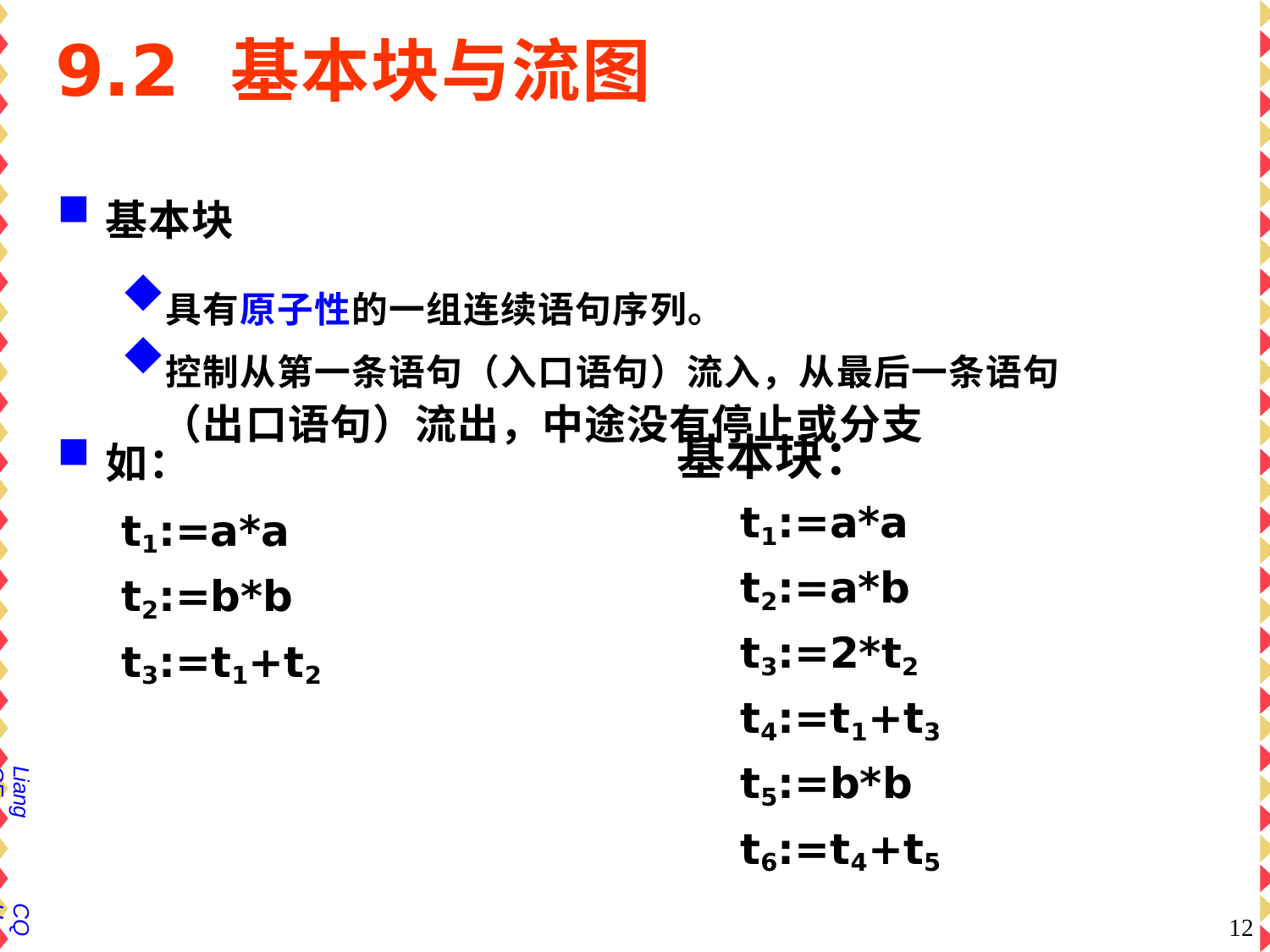

# 9.2	基本块与流图
基本块
具有原子性的一组连续语句序列。
控制从第一条语句（入口语句）流入，从最后一条语句
（出口语句）流出，中途没有停止或分支
如：
t1:=a*a
t2:=b*b  t3:=t1+t2
基本块：
t1:=a*a  t2:=a*b  t3:=2*t2  t4:=t1+t3  t5:=b*b  t6:=t4+t5
Liang GE
CQU
12